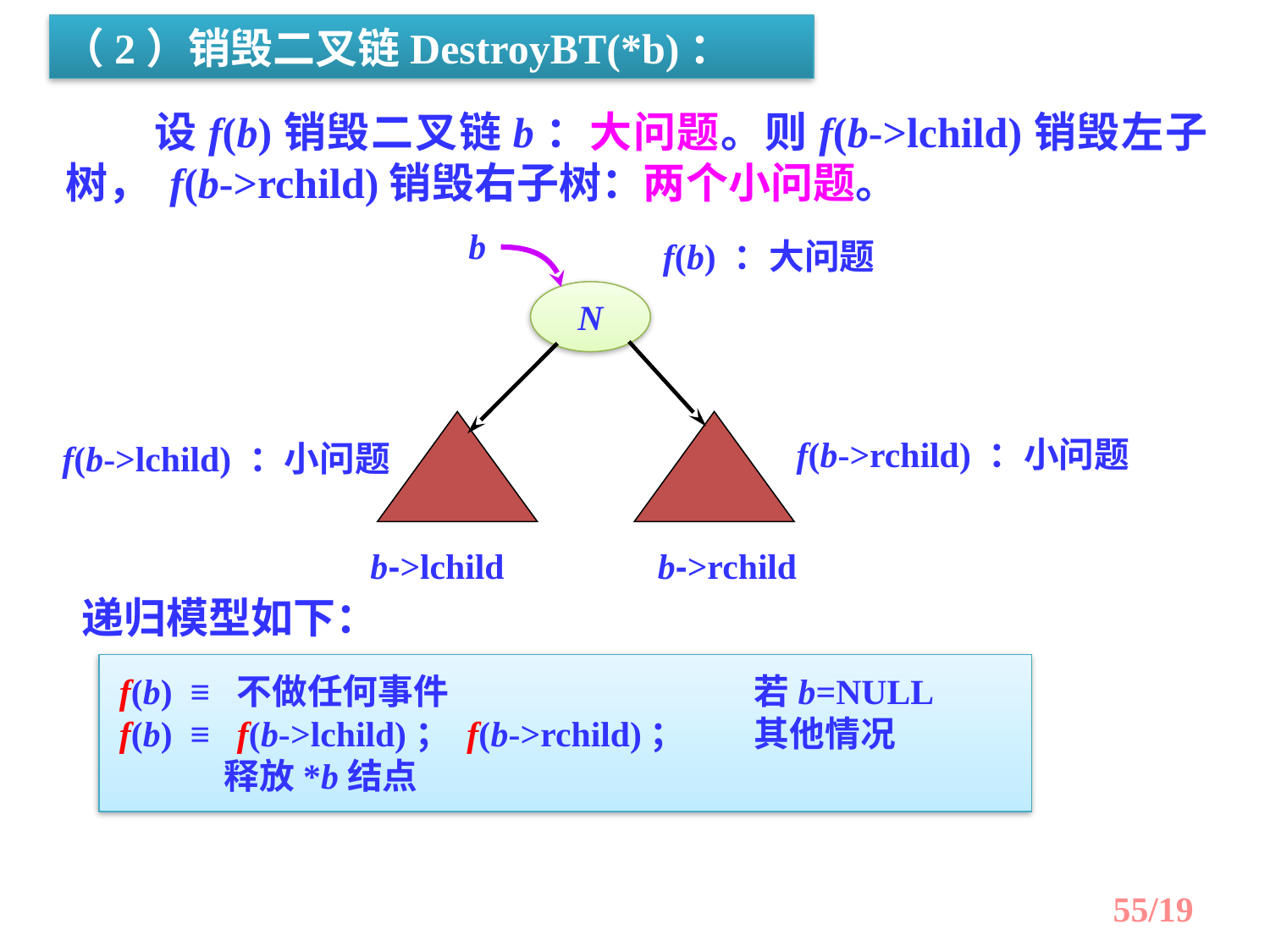

（2）销毁二叉链DestroyBT(*b)：
       设f(b)销毁二叉链b：大问题。则f(b->lchild)销毁左子树， f(b->rchild)销毁右子树：两个小问题。
b

N

b->lchild
b->rchild
f(b) ：大问题
f(b->rchild) ：小问题
f(b->lchild) ：小问题
递归模型如下：
f(b)  ≡  不做任何事件			若b=NULL
f(b)  ≡   f(b->lchild)； f(b->rchild)；	其他情况
            释放*b结点
55/19